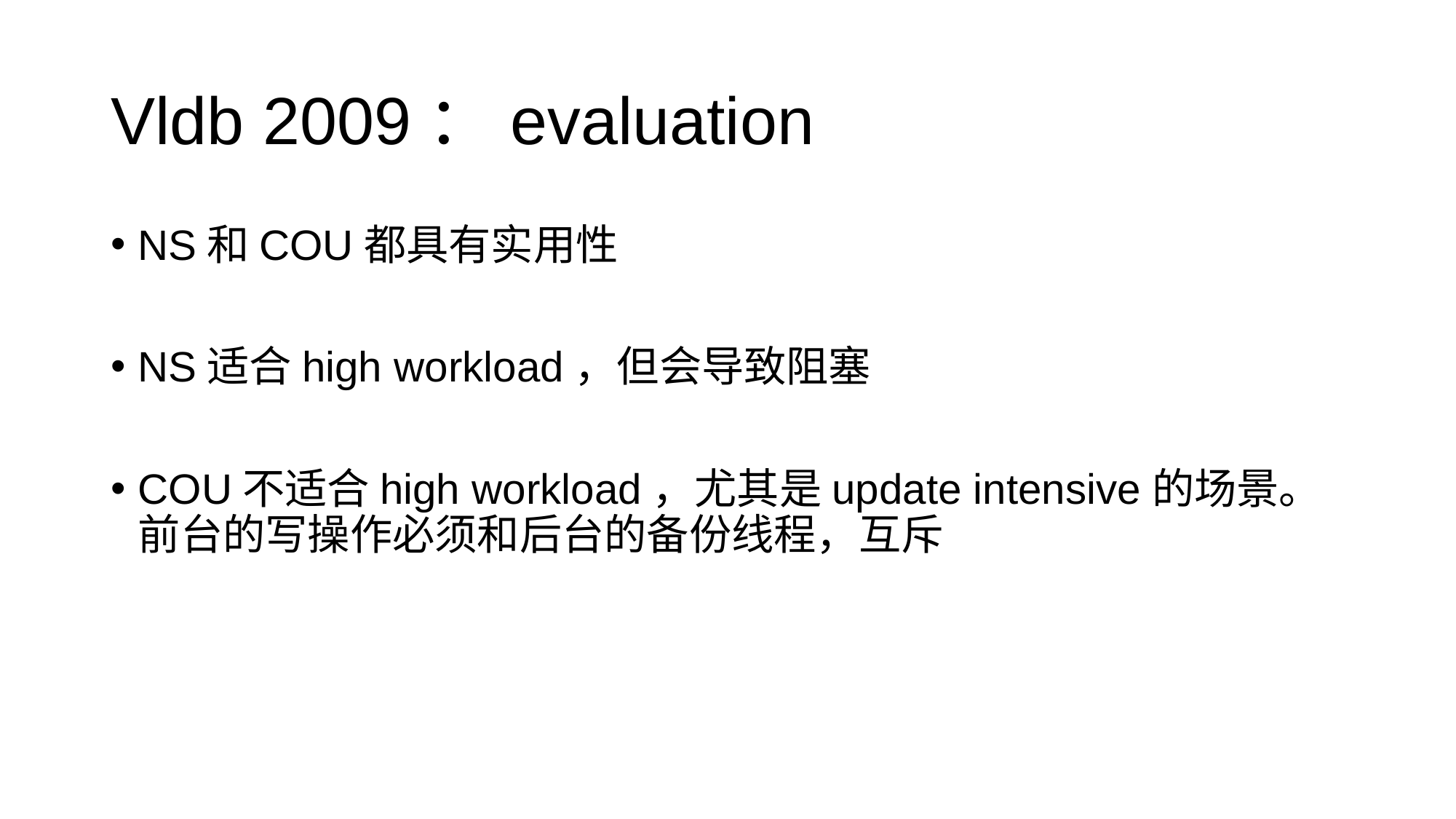

# Vldb 2009：evaluation
NS和COU都具有实用性

NS适合high workload，但会导致阻塞

COU不适合high workload，尤其是update intensive的场景。前台的写操作必须和后台的备份线程，互斥